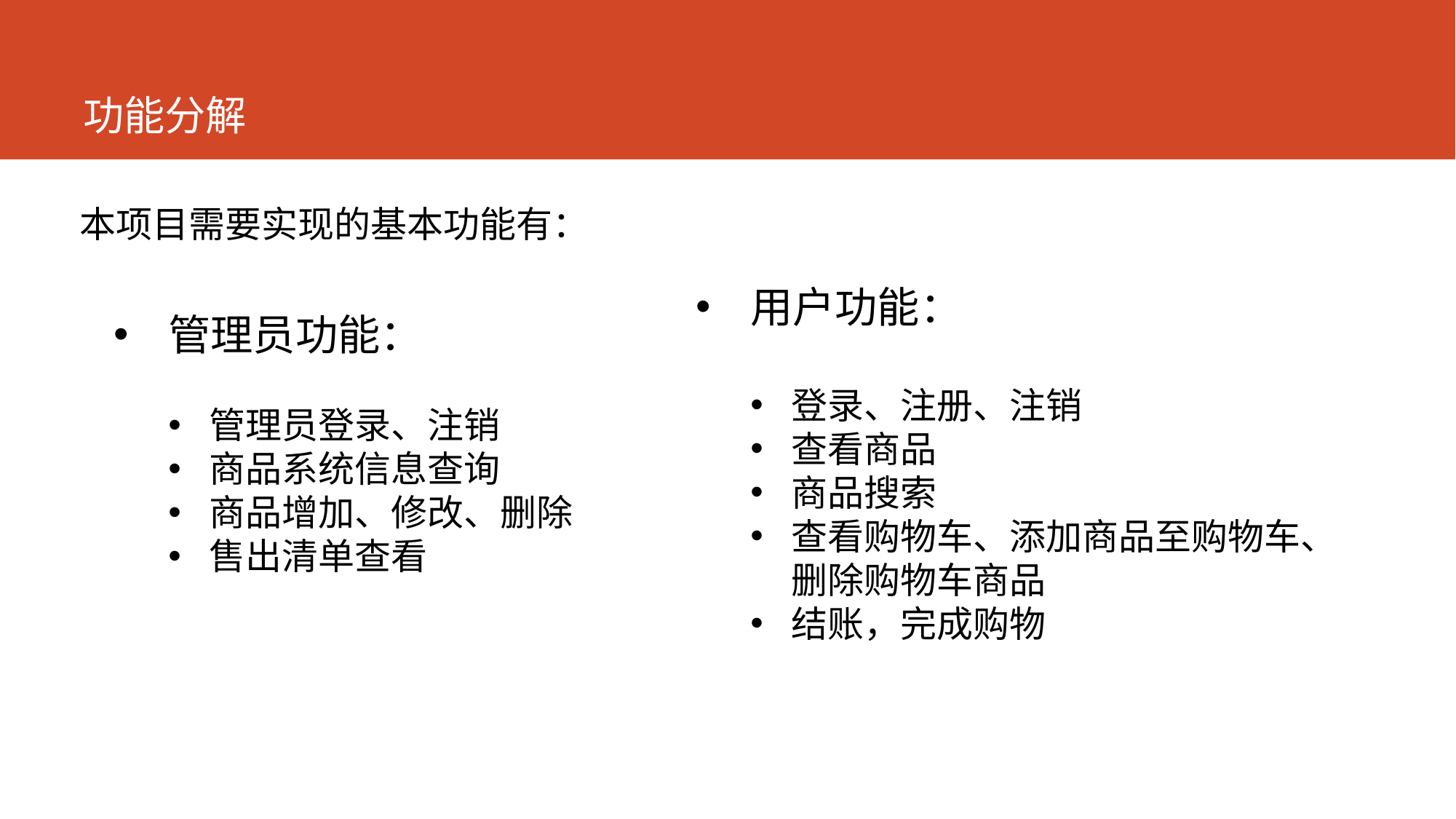

# 功能分解
本项目需要实现的基本功能有：
用户功能：

登录、注册、注销
查看商品
商品搜索
查看购物车、添加商品至购物车、删除购物车商品
结账，完成购物
管理员功能：

管理员登录、注销
商品系统信息查询
商品增加、修改、删除
售出清单查看